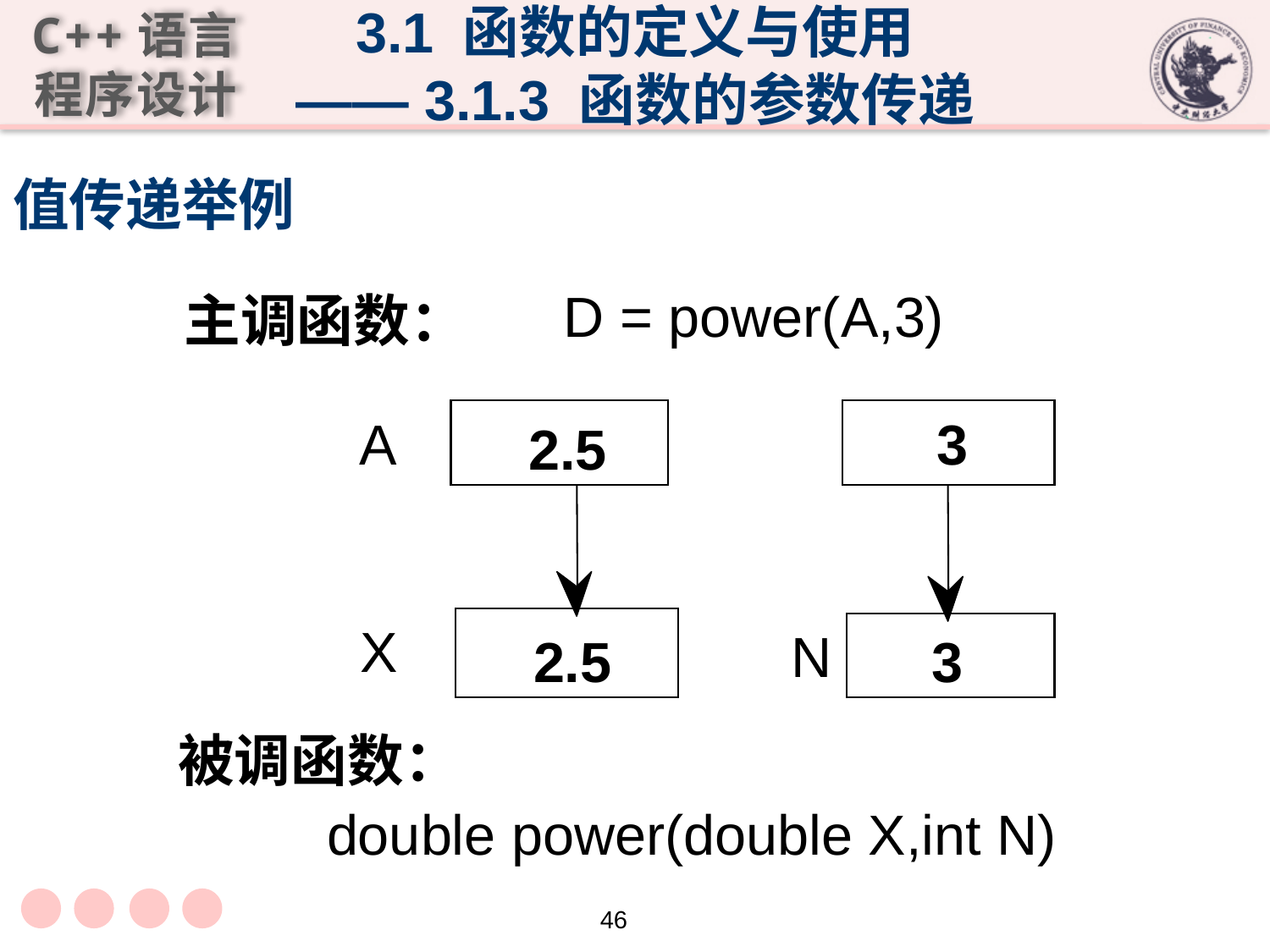

3.1 函数的定义与使用
—— 3.1.3 函数的参数传递
# 值传递举例
D = power(A,3)
主调函数：

A
3
 2.5

X
N
 2.5
3
被调函数：
double power(double X,int N)
46